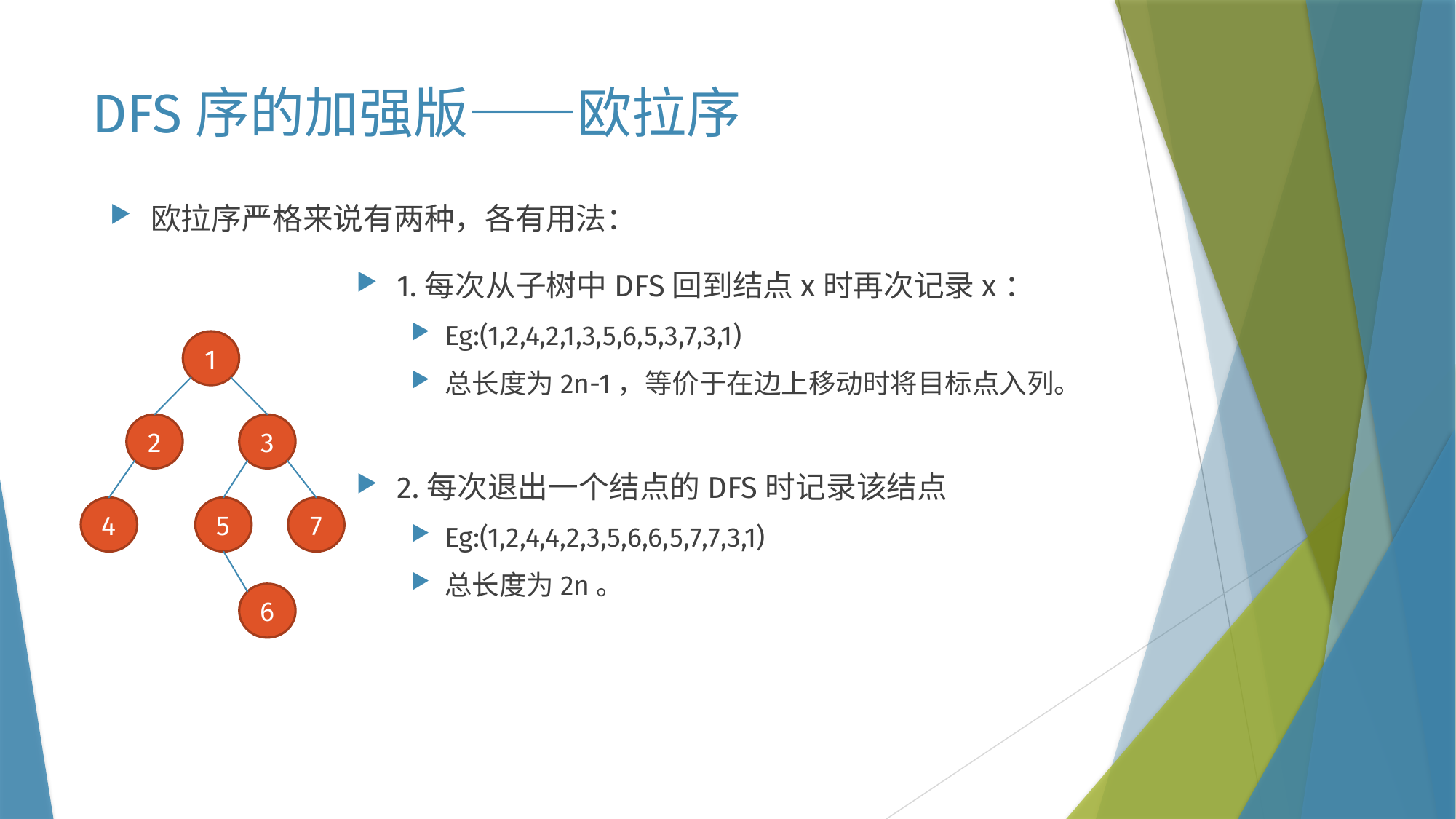

# DFS序的加强版——欧拉序
欧拉序严格来说有两种，各有用法：
1.每次从子树中DFS回到结点x时再次记录x：
Eg:(1,2,4,2,1,3,5,6,5,3,7,3,1)
总长度为2n-1，等价于在边上移动时将目标点入列。

2.每次退出一个结点的DFS时记录该结点
Eg:(1,2,4,4,2,3,5,6,6,5,7,7,3,1)
总长度为2n。
1
2
3
4
5
7
6